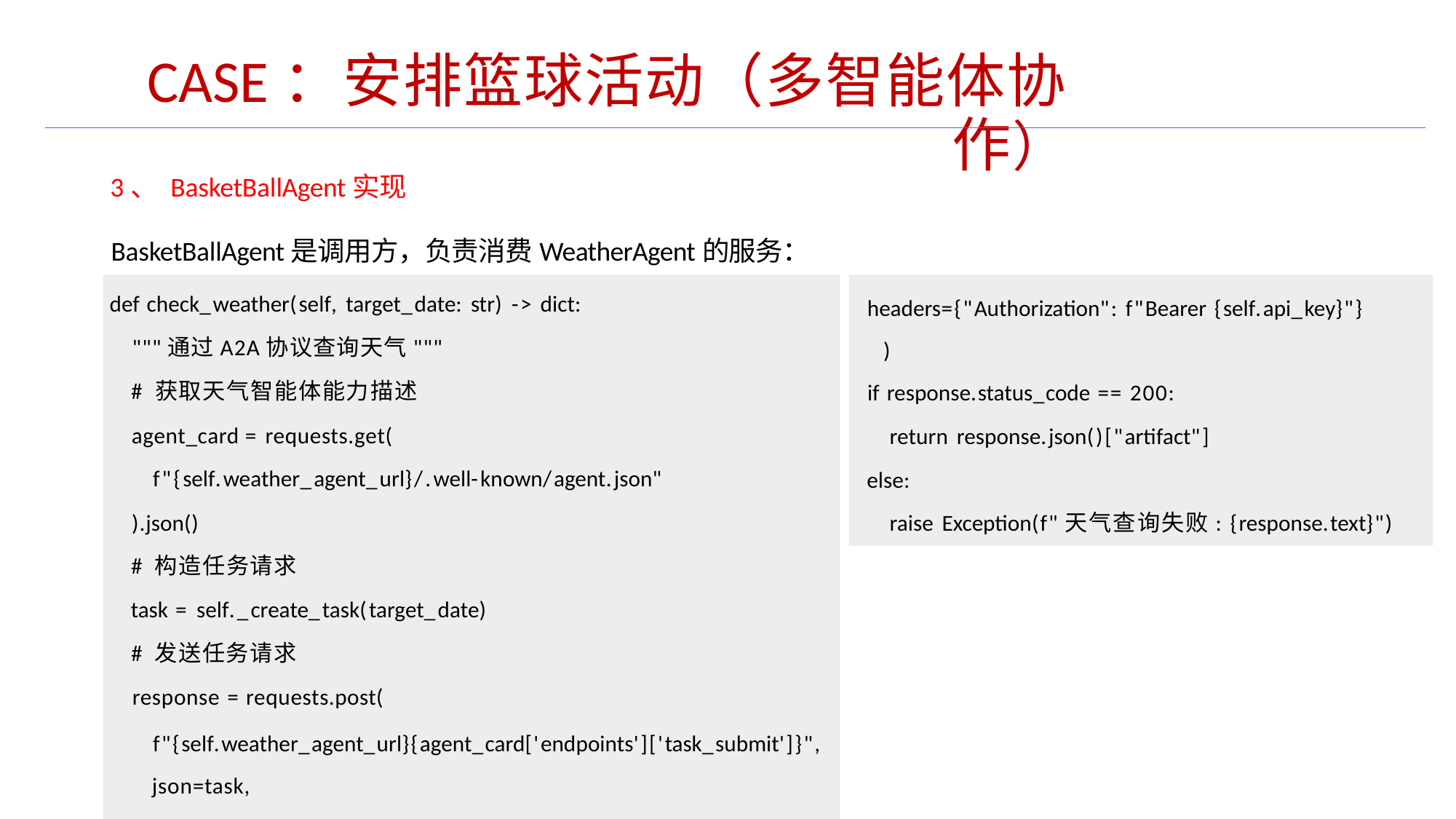

CASE：安排篮球活动（多智能体协作）

3、 BasketBallAgent实现

BasketBallAgent是调用方，负责消费WeatherAgent的服务：

def check_weather(self, target_date: str) -> dict:
"""通过A2A协议查询天气"""
# 获取天气智能体能力描述
agent_card = requests.get(
f"{self.weather_agent_url}/.well-known/agent.json"
).json()
# 构造任务请求
task = self._create_task(target_date)
# 发送任务请求
response = requests.post(
f"{self.weather_agent_url}{agent_card['endpoints']['task_submit']}",    json=task,

headers={"Authorization": f"Bearer {self.api_key}"}              )
if response.status_code == 200:
return response.json()["artifact"]
else:

raise Exception(f"天气查询失败: {response.text}")